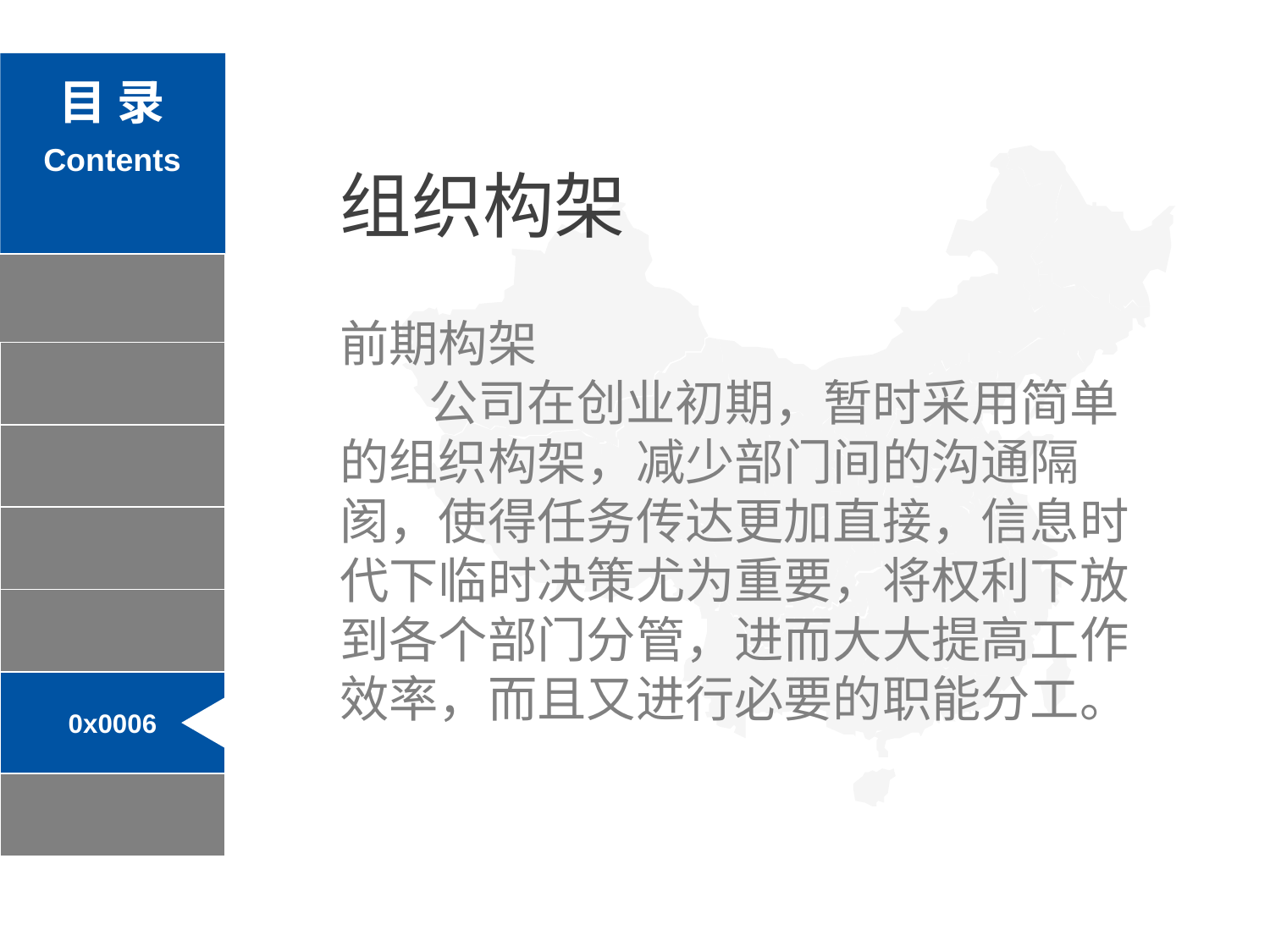

目 录
Contents

0x0006

组织构架
前期构架
       公司在创业初期，暂时采用简单的组织构架，减少部门间的沟通隔阂，使得任务传达更加直接，信息时代下临时决策尤为重要，将权利下放到各个部门分管，进而大大提高工作效率，而且又进行必要的职能分工。